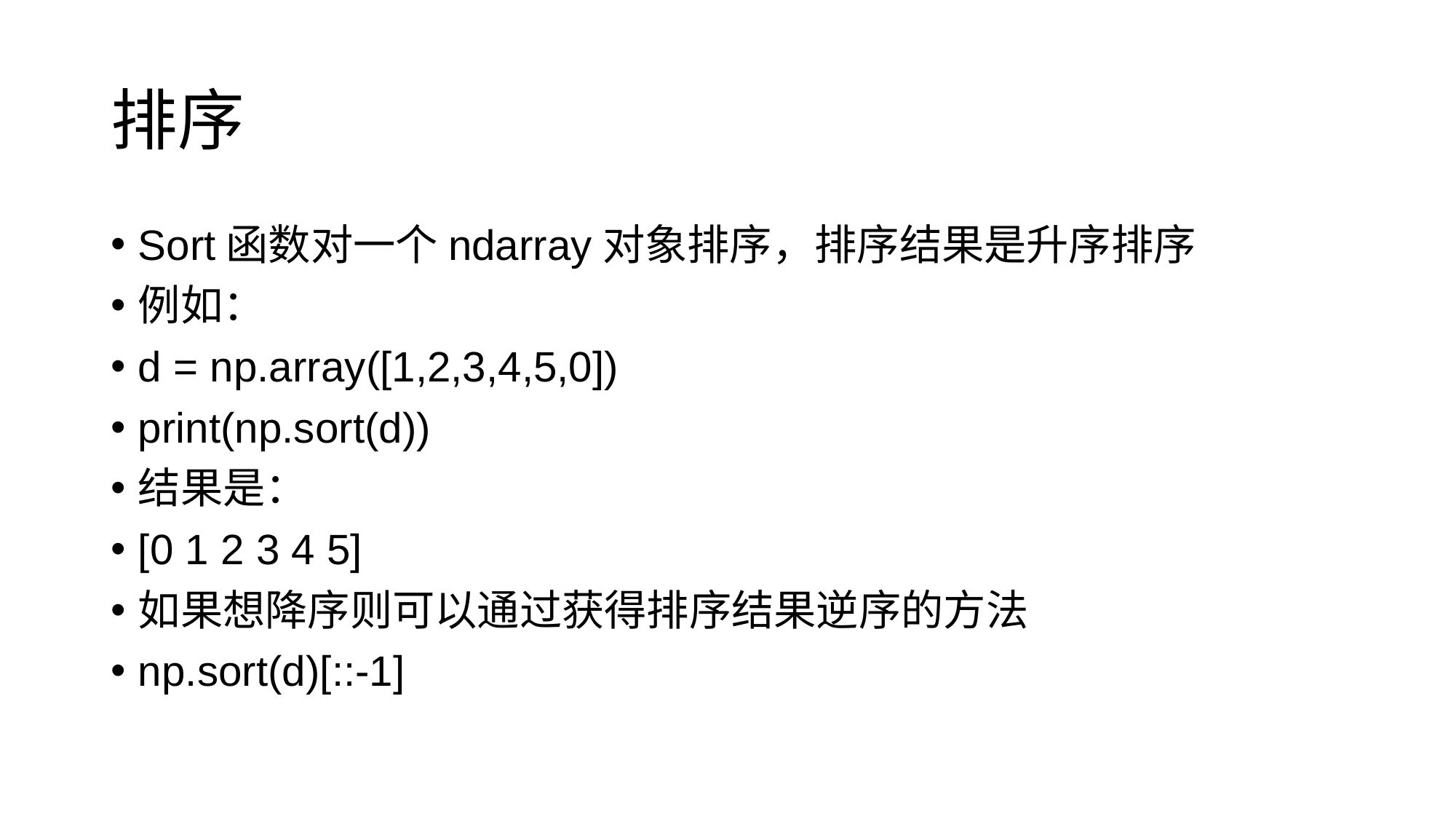

# 排序
Sort函数对一个ndarray对象排序，排序结果是升序排序
例如：
d = np.array([1,2,3,4,5,0])
print(np.sort(d))
结果是：
[0 1 2 3 4 5]
如果想降序则可以通过获得排序结果逆序的方法
np.sort(d)[::-1]